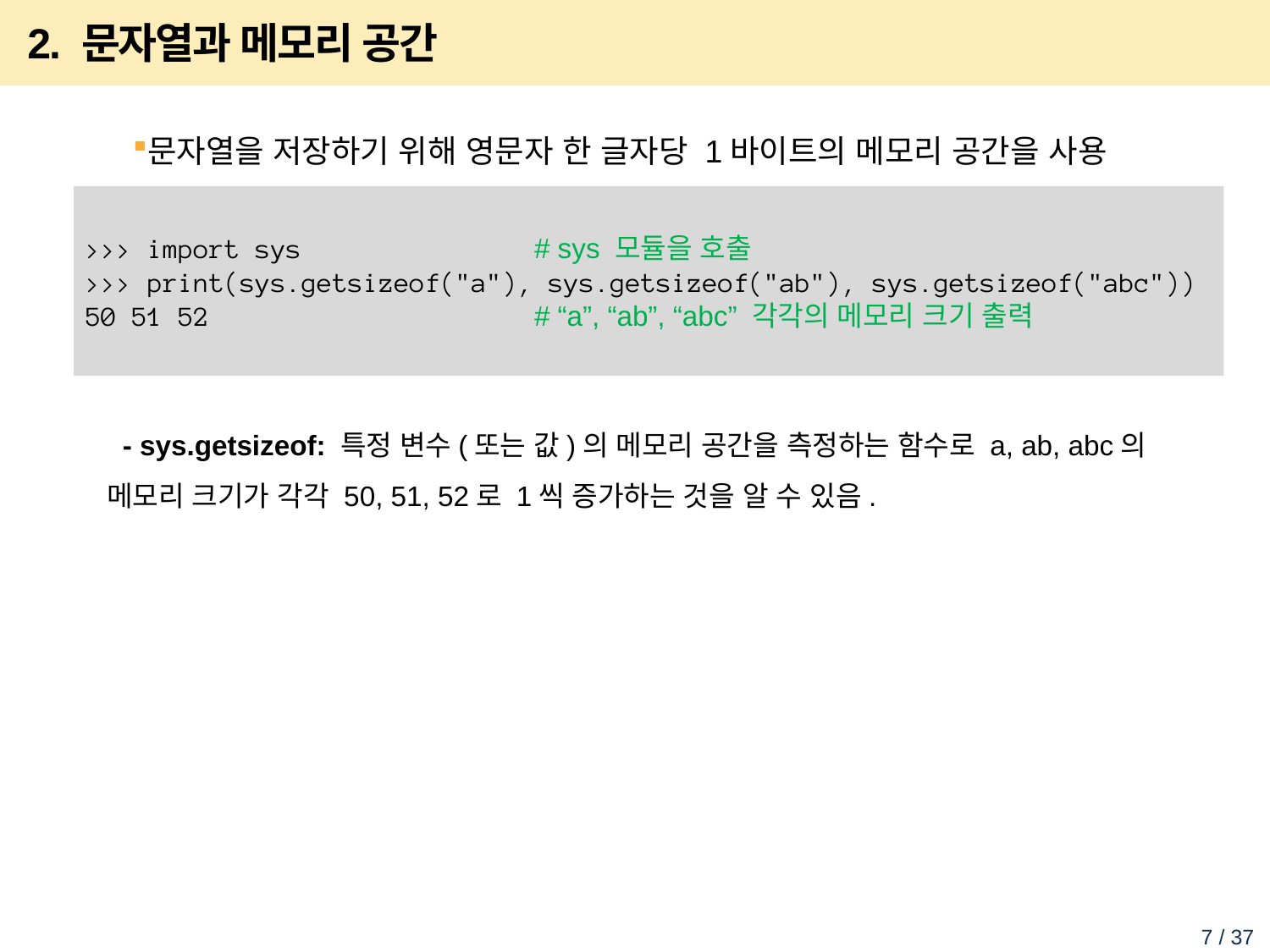

# 2. 문자열과 메모리 공간
문자열을 저장하기 위해 영문자 한 글자당 1바이트의 메모리 공간을 사용

  - sys.getsizeof: 특정 변수(또는 값)의 메모리 공간을 측정하는 함수로 a, ab, abc의 메모리 크기가 각각 50, 51, 52로 1씩 증가하는 것을 알 수 있음.
>>> import sys               # sys 모듈을 호출
>>> print(sys.getsizeof("a"), sys.getsizeof("ab"), sys.getsizeof("abc"))
50 51 52                     # “a”, “ab”, “abc” 각각의 메모리 크기 출력